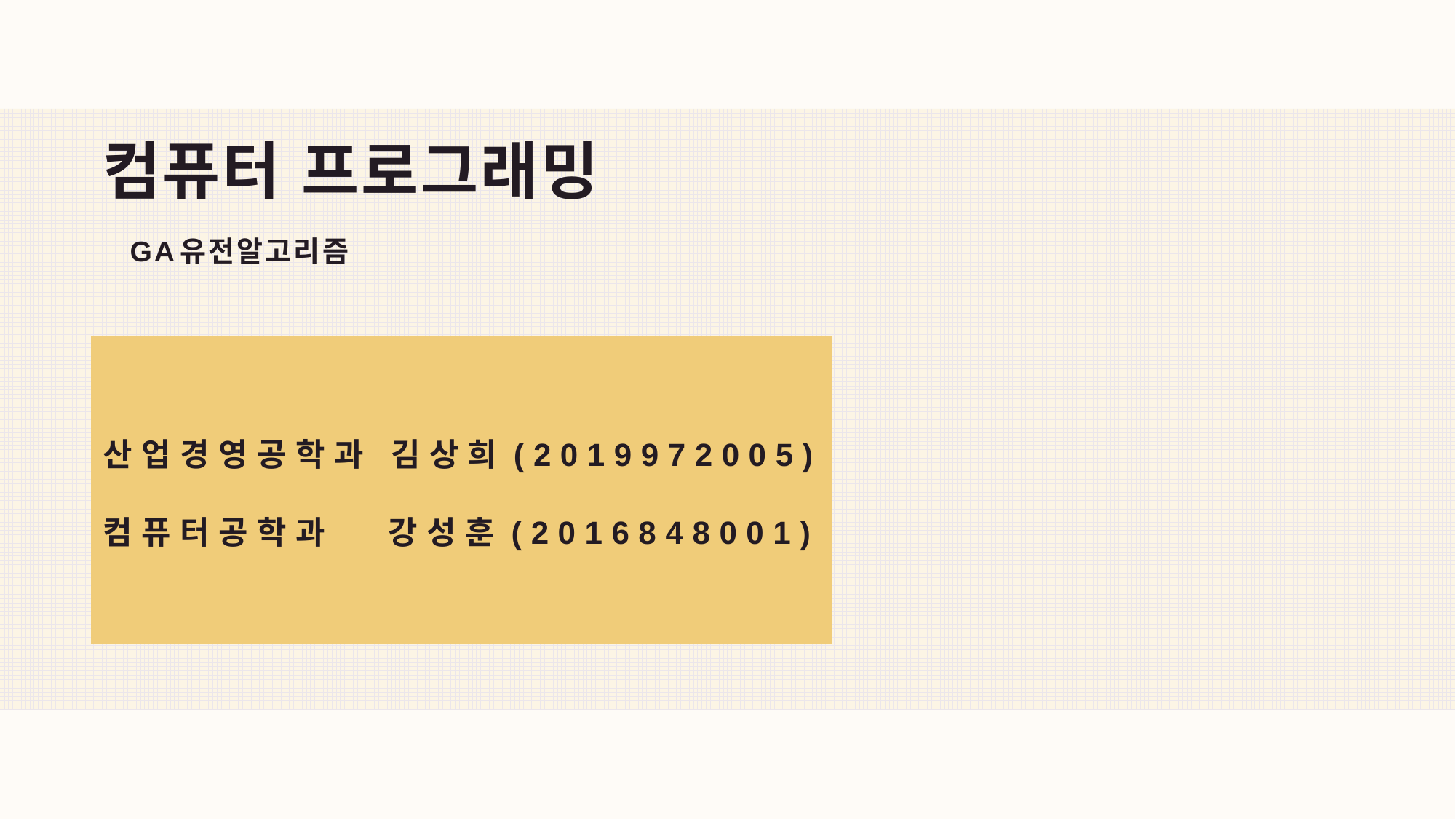

# 컴퓨터 프로그래밍 GA유전알고리즘
산업경영공학과 김상희(2019972005)
컴퓨터공학과   강성훈(2016848001)